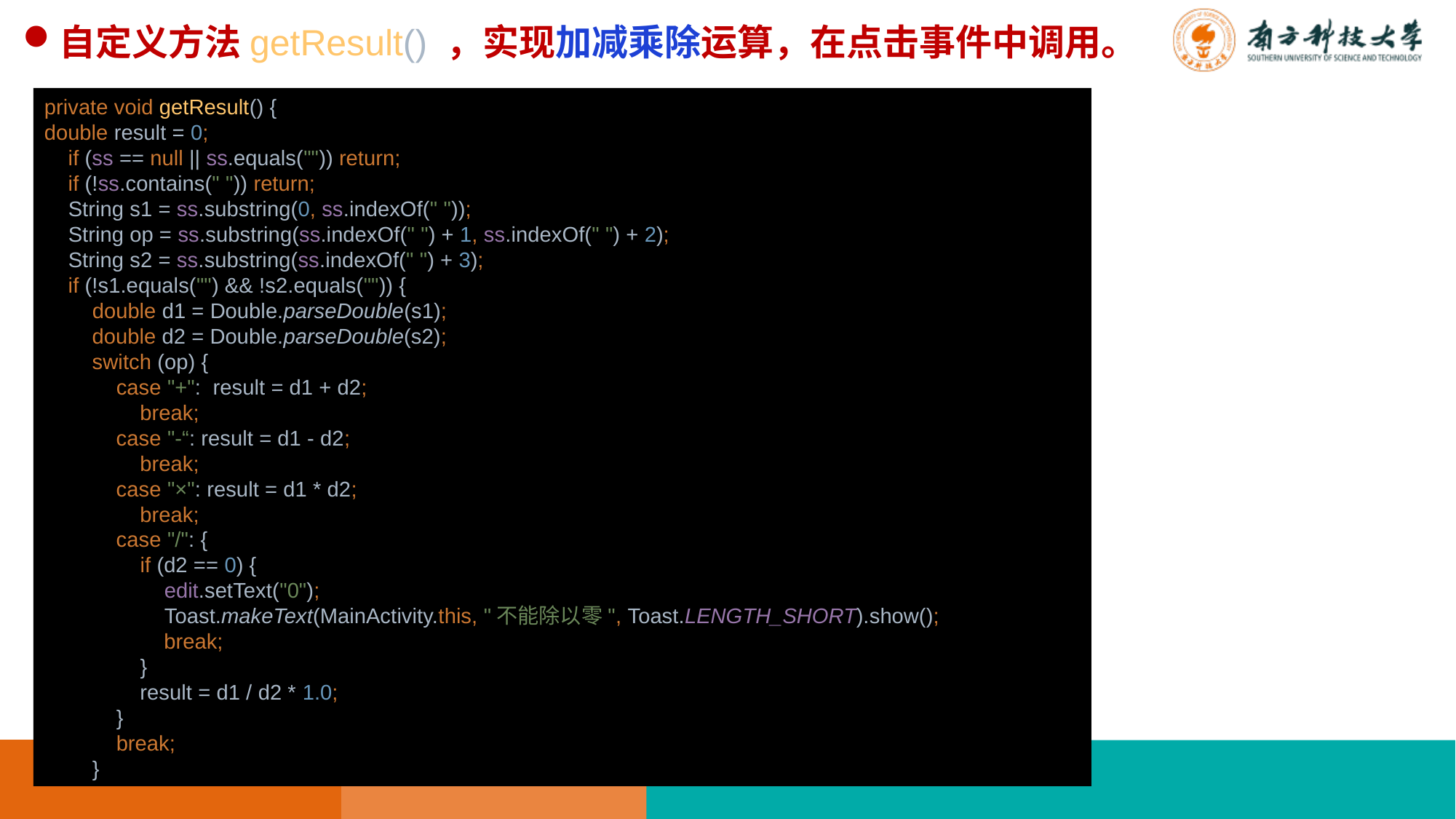

自定义方法getResult() ，实现加减乘除运算，在点击事件中调用。
private void getResult() {
double result = 0;
    if (ss == null || ss.equals("")) return;
    if (!ss.contains(" ")) return;
    String s1 = ss.substring(0, ss.indexOf(" "));
    String op = ss.substring(ss.indexOf(" ") + 1, ss.indexOf(" ") + 2);
    String s2 = ss.substring(ss.indexOf(" ") + 3);
    if (!s1.equals("") && !s2.equals("")) {
        double d1 = Double.parseDouble(s1);
        double d2 = Double.parseDouble(s2);
        switch (op) {
            case "+":  result = d1 + d2;
                break;
            case "-“: result = d1 - d2;
                break;
            case "×": result = d1 * d2;
                break;
            case "/": {
                if (d2 == 0) {
                    edit.setText("0");
                    Toast.makeText(MainActivity.this, "不能除以零", Toast.LENGTH_SHORT).show();
                    break;
                }
                result = d1 / d2 * 1.0;
            }
            break;
        }